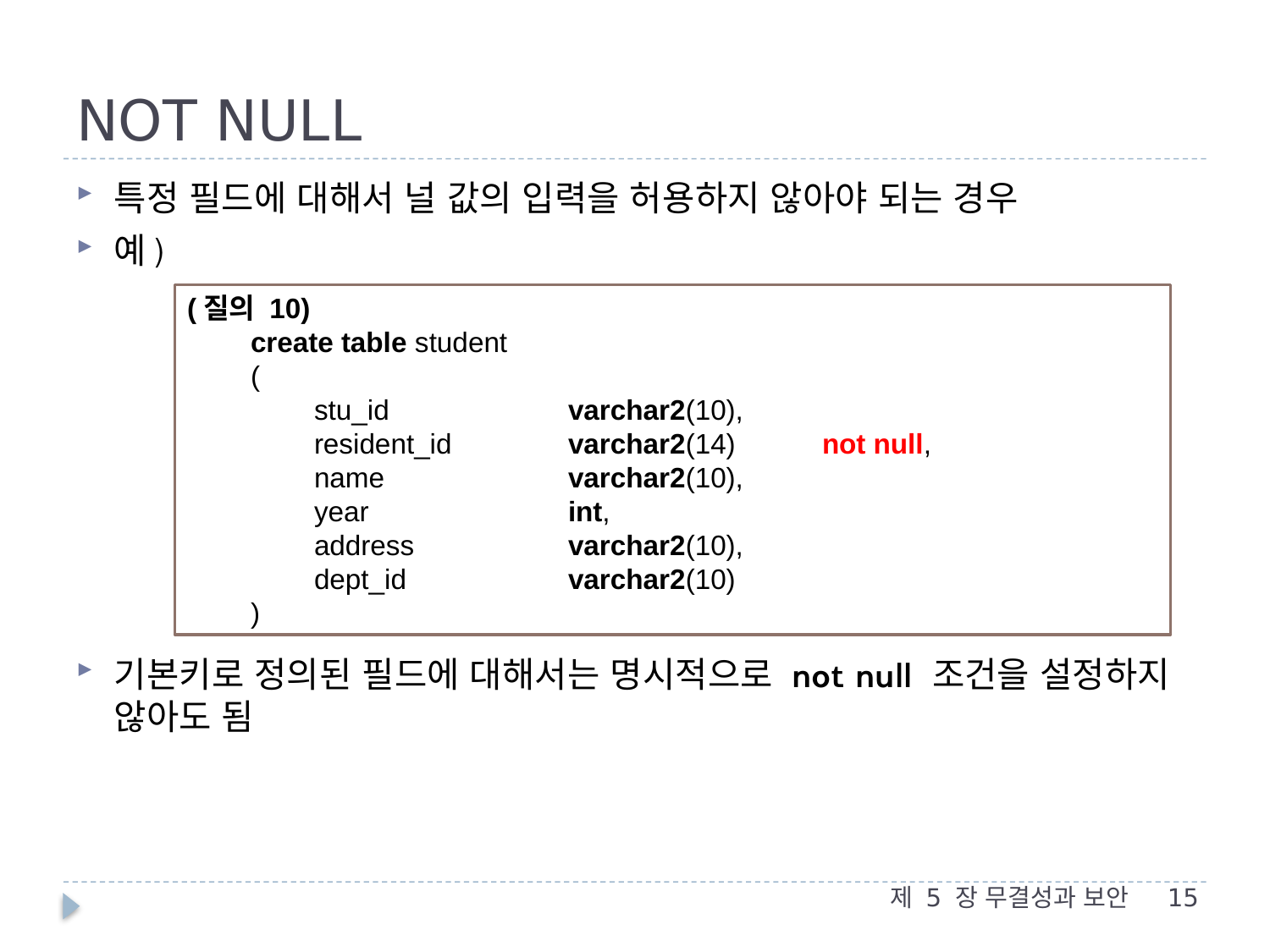

# NOT NULL
특정 필드에 대해서 널 값의 입력을 허용하지 않아야 되는 경우
예)

기본키로 정의된 필드에 대해서는 명시적으로 not null 조건을 설정하지 않아도 됨

(질의 10)
create table student
(
stu_id		varchar2(10),
resident_id	varchar2(14) 	not null,
name		varchar2(10),
year		int,
address		varchar2(10),
dept_id		varchar2(10)
)
제 5 장 무결성과 보안
15